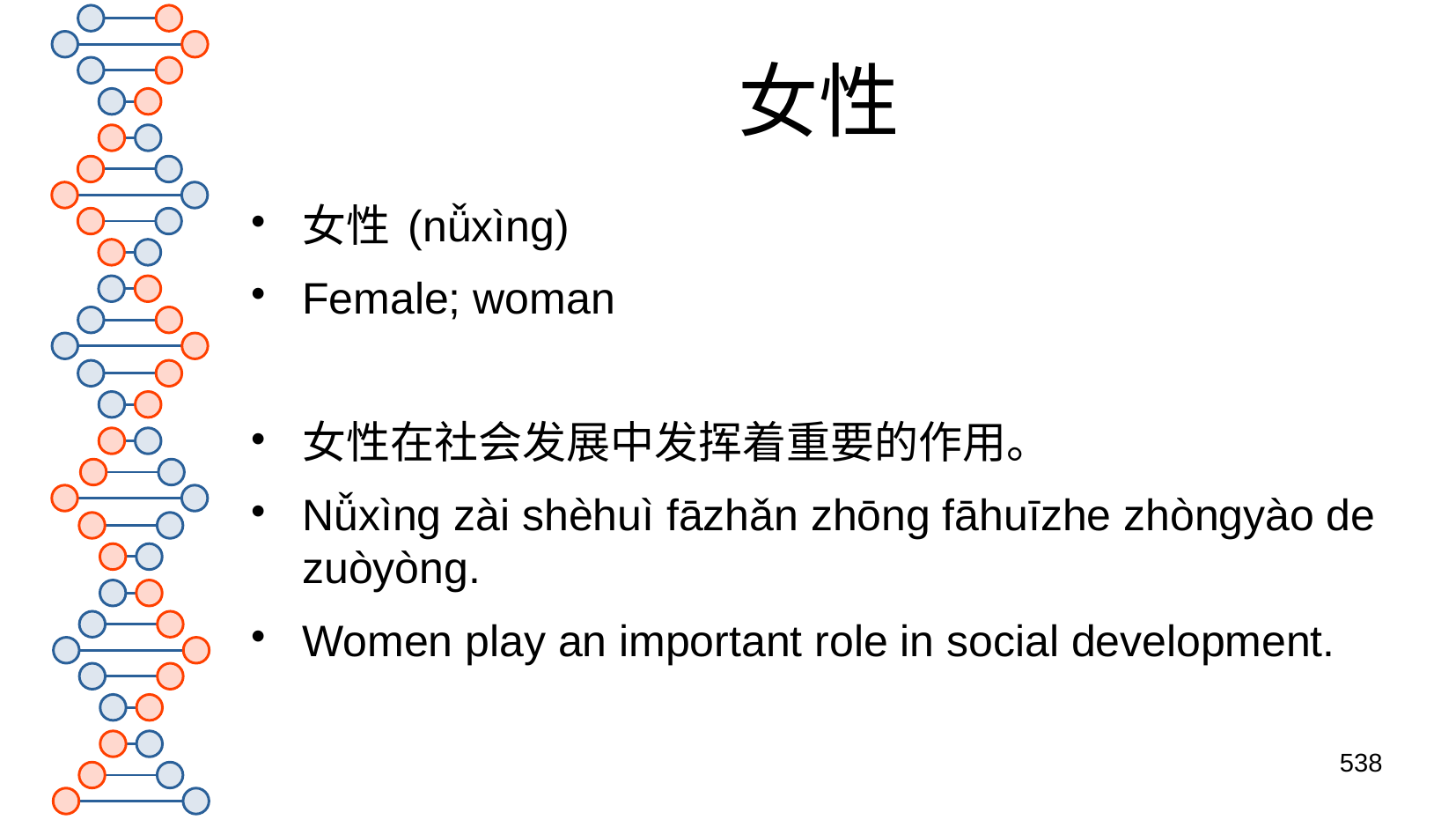

# 女性
女性 (nǚxìng)
Female; woman

女性在社会发展中发挥着重要的作用。
Nǚxìng zài shèhuì fāzhǎn zhōng fāhuīzhe zhòngyào de zuòyòng.
Women play an important role in social development.
538